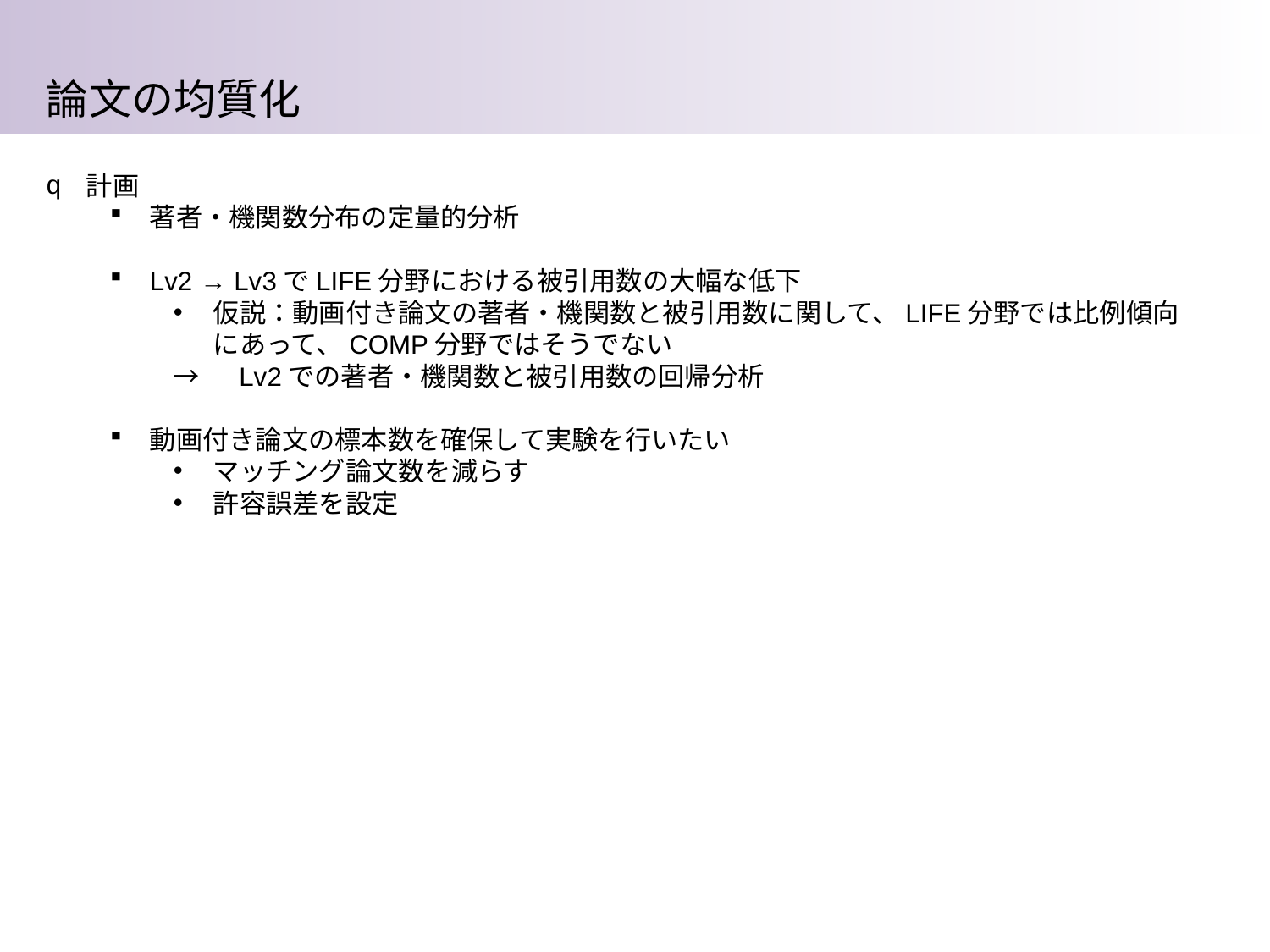

論文の均質化
計画
著者・機関数分布の定量的分析

Lv2 → Lv3でLIFE分野における被引用数の大幅な低下
仮説：動画付き論文の著者・機関数と被引用数に関して、LIFE分野では比例傾向にあって、COMP分野ではそうでない
→　Lv2での著者・機関数と被引用数の回帰分析

動画付き論文の標本数を確保して実験を行いたい
マッチング論文数を減らす
許容誤差を設定